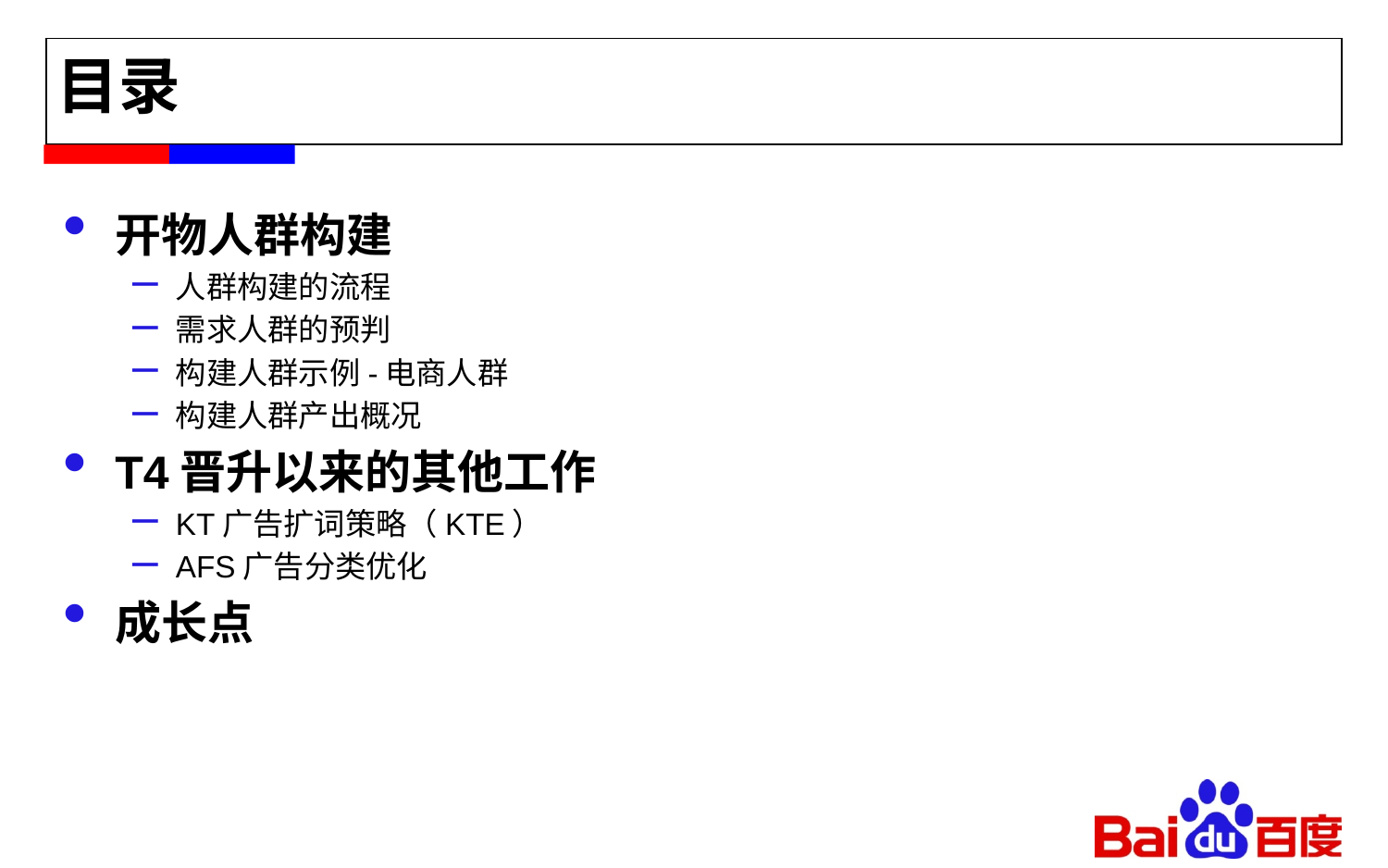

目录
开物人群构建
人群构建的流程
需求人群的预判
构建人群示例-电商人群
构建人群产出概况
T4晋升以来的其他工作
KT广告扩词策略（KTE）
AFS广告分类优化
成长点